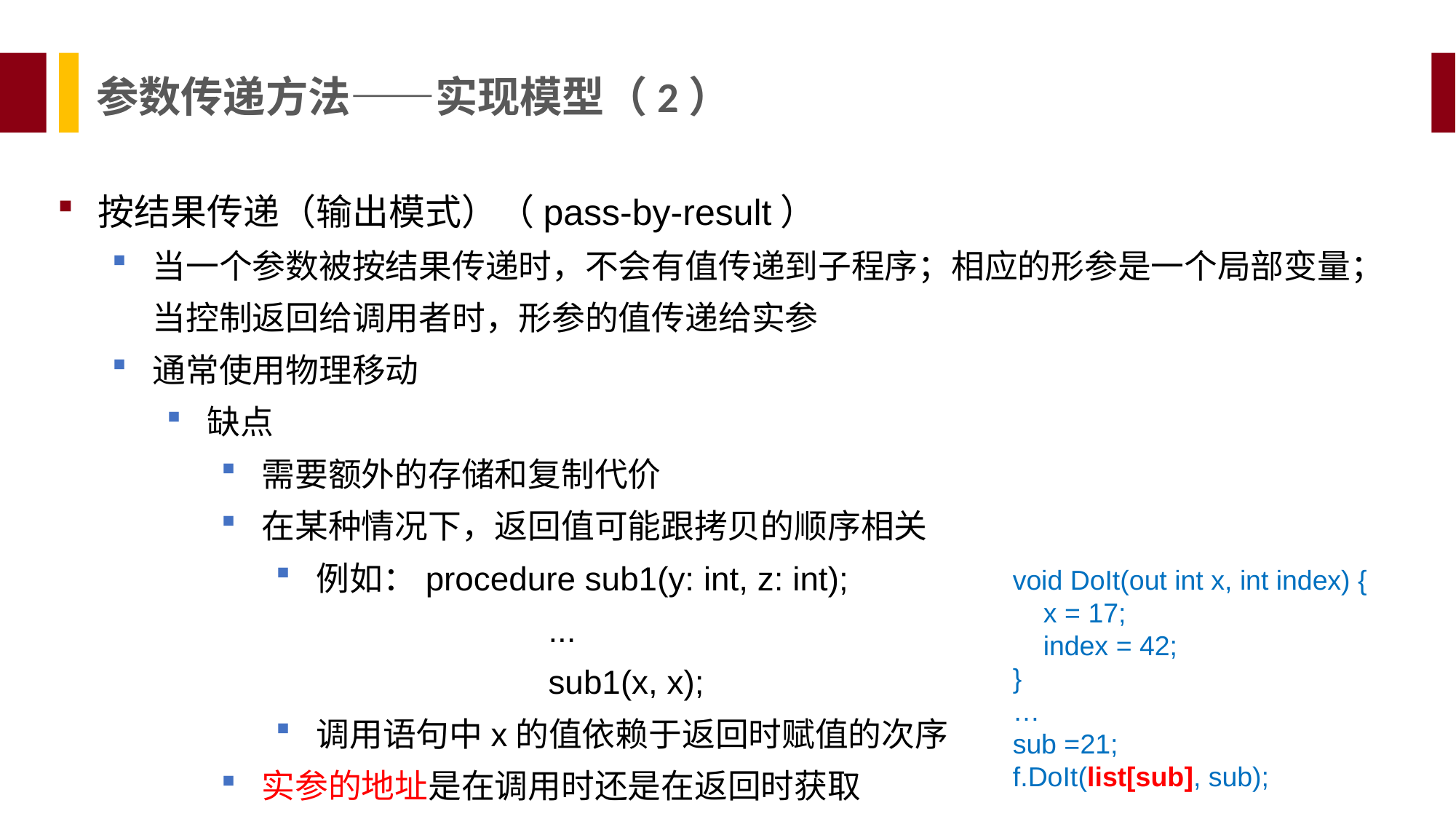

参数传递方法——实现模型（2）
按结果传递（输出模式）（pass-by-result）
当一个参数被按结果传递时，不会有值传递到子程序；相应的形参是一个局部变量；当控制返回给调用者时，形参的值传递给实参
通常使用物理移动
缺点
需要额外的存储和复制代价
在某种情况下，返回值可能跟拷贝的顺序相关
例如：	procedure sub1(y: int, z: int);
			      	...
		                 	sub1(x, x);
调用语句中x的值依赖于返回时赋值的次序
实参的地址是在调用时还是在返回时获取
void DoIt(out int x, int index) {
    x = 17;
    index = 42;
}
…
sub =21;
f.DoIt(list[sub], sub);